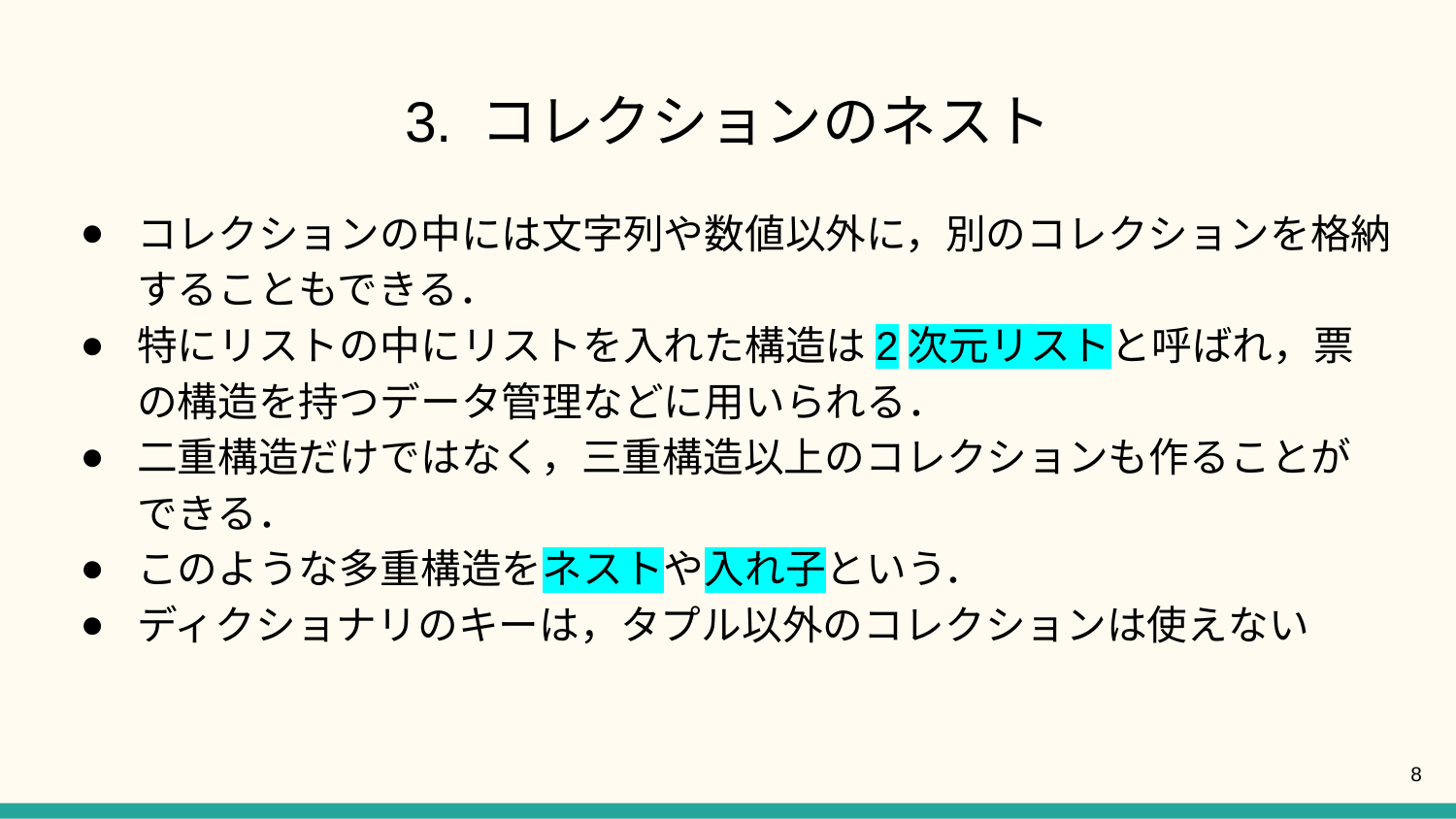

# 3. コレクションのネスト
コレクションの中には文字列や数値以外に，別のコレクションを格納することもできる．
特にリストの中にリストを入れた構造は2次元リストと呼ばれ，票の構造を持つデータ管理などに用いられる．
二重構造だけではなく，三重構造以上のコレクションも作ることができる．
このような多重構造をネストや入れ子という．
ディクショナリのキーは，タプル以外のコレクションは使えない
8